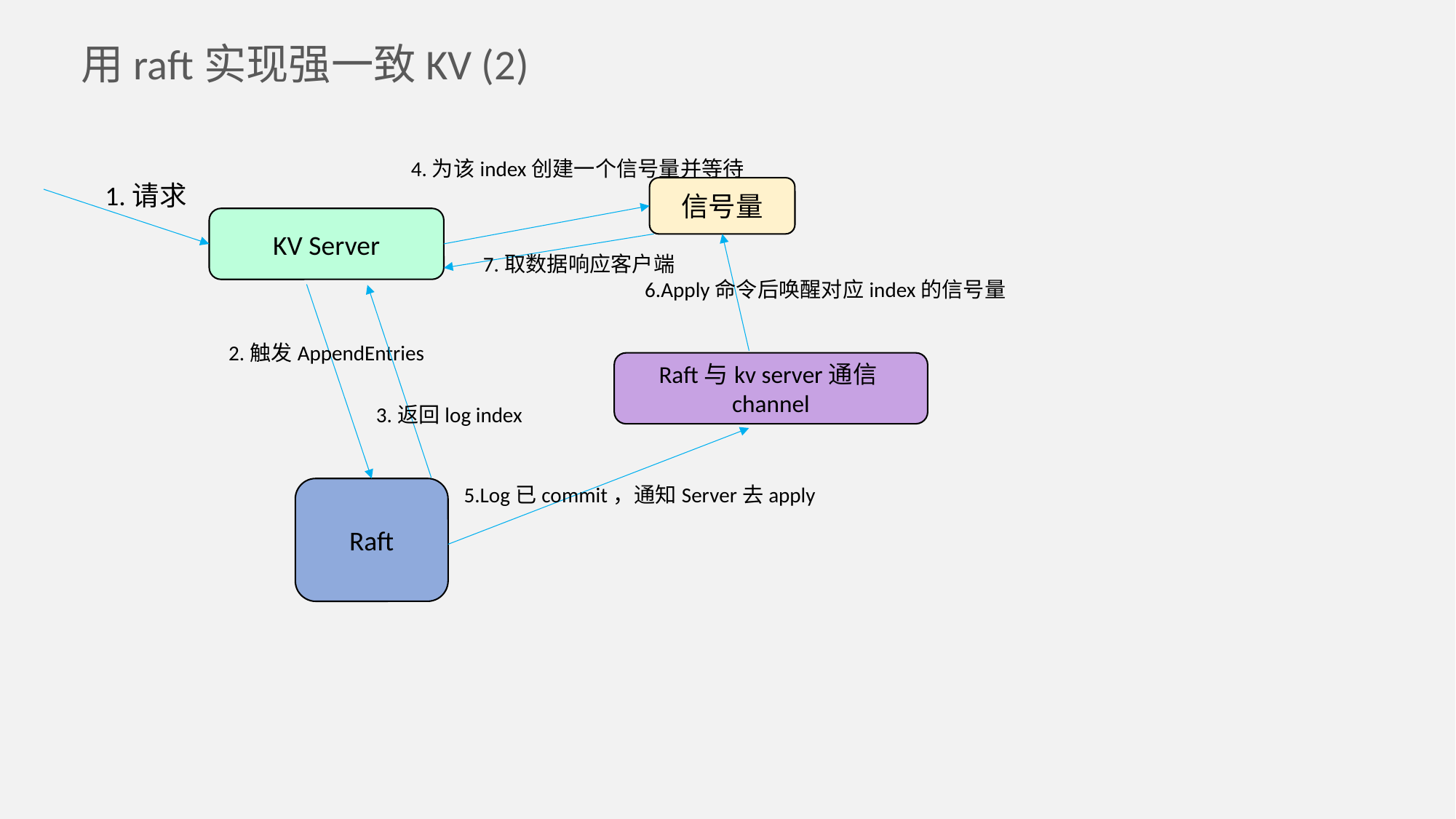

# 用raft实现强一致KV (2)
4.为该index创建一个信号量并等待
1.请求
信号量
KV Server
7.取数据响应客户端
6.Apply命令后唤醒对应index的信号量
2.触发AppendEntries
Raft与kv server通信channel
3.返回log index
5.Log已commit，通知Server去apply
Raft